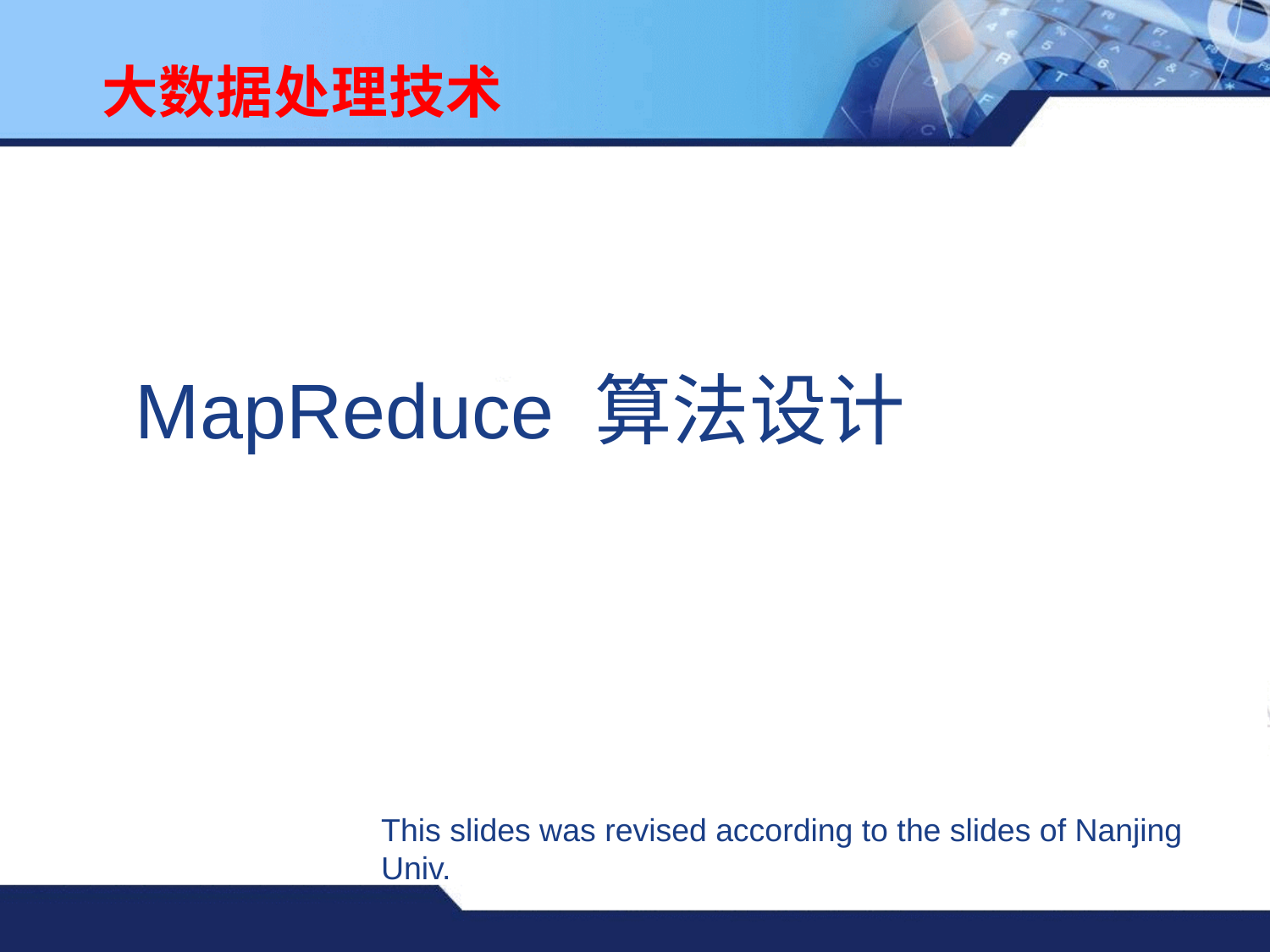

大数据处理技术
MapReduce 算法设计

This slides was revised according to the slides of Nanjing Univ.